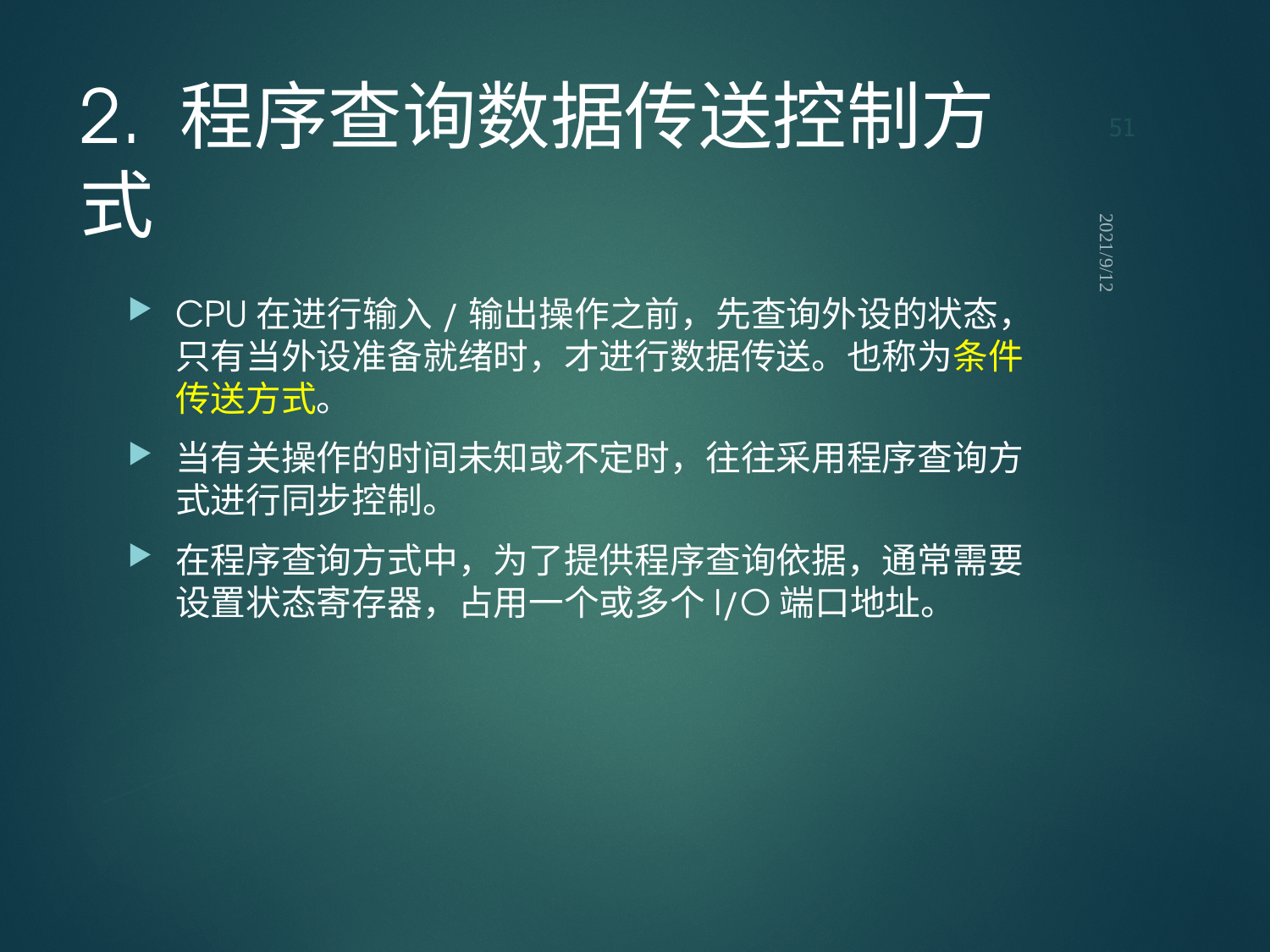

51
# 2. 程序查询数据传送控制方式
2021/9/12
CPU在进行输入/输出操作之前，先查询外设的状态，只有当外设准备就绪时，才进行数据传送。也称为条件传送方式。
当有关操作的时间未知或不定时，往往采用程序查询方式进行同步控制。
在程序查询方式中，为了提供程序查询依据，通常需要设置状态寄存器，占用一个或多个I/O端口地址。